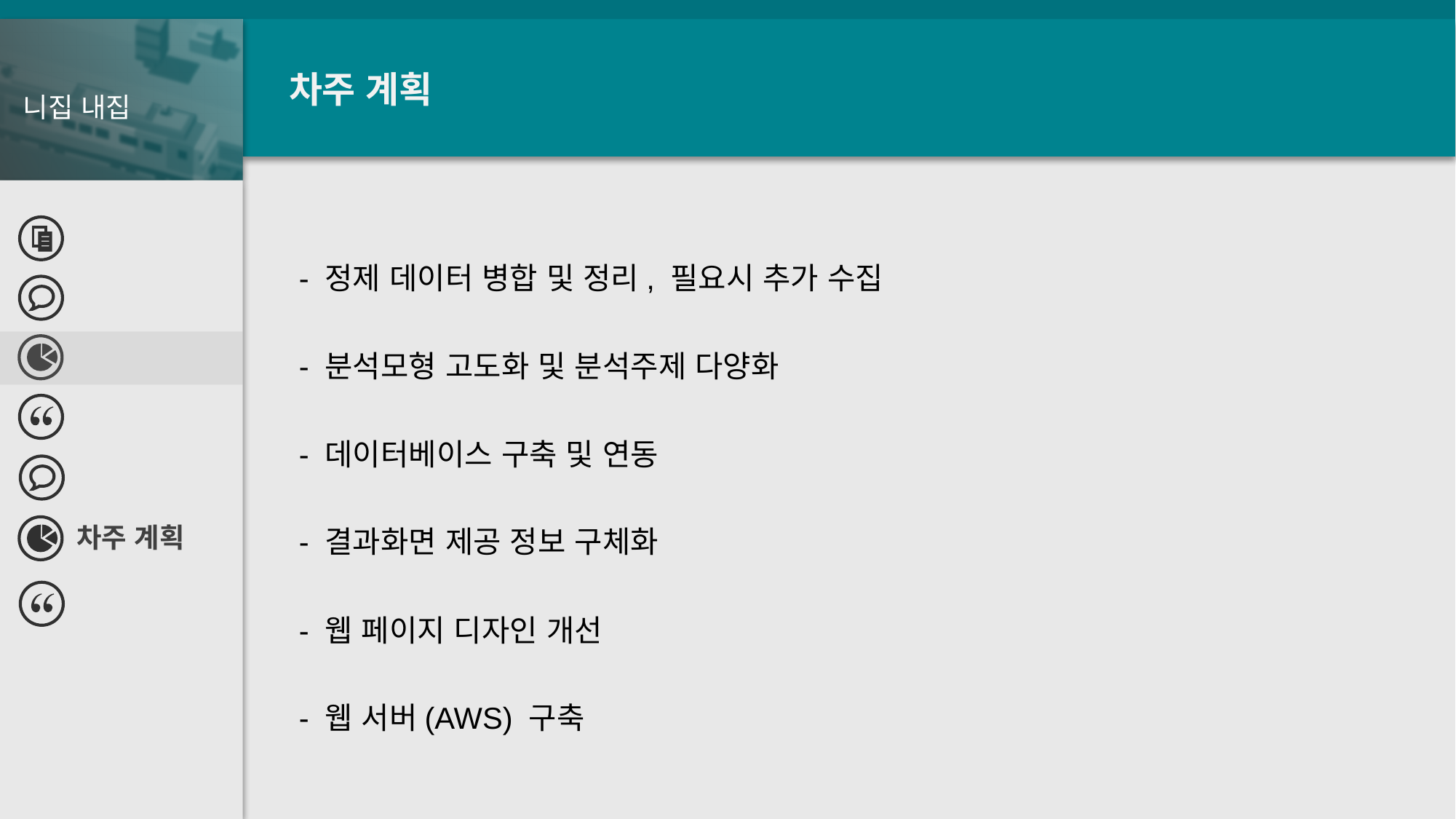

차주 계획
  - 정제 데이터 병합 및 정리, 필요시 추가 수집
  - 분석모형 고도화 및 분석주제 다양화
  - 데이터베이스 구축 및 연동
  - 결과화면 제공 정보 구체화
  - 웹 페이지 디자인 개선
  - 웹 서버(AWS) 구축

차주 계획